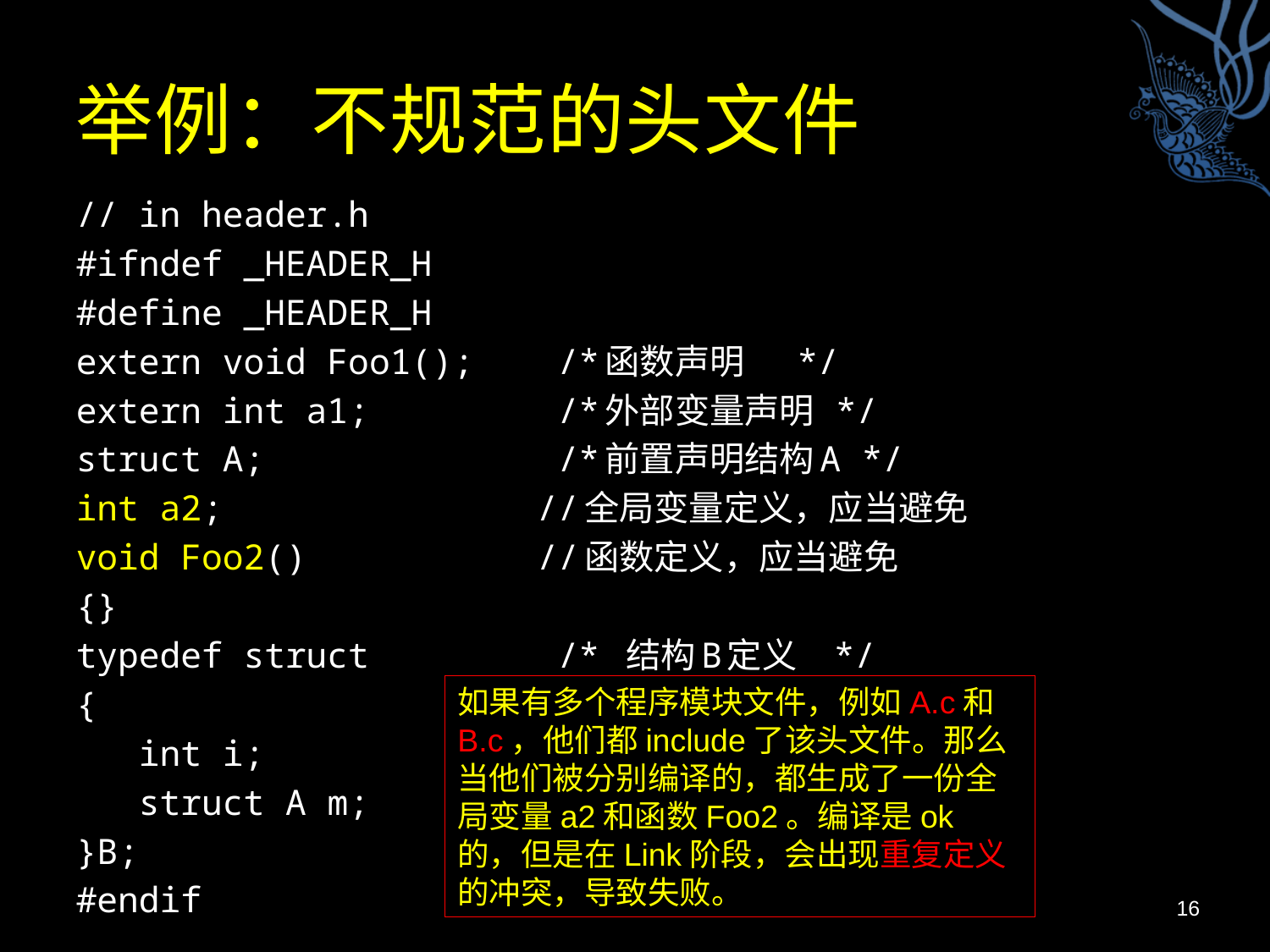

# 举例：不规范的头文件
// in header.h
#ifndef _HEADER_H
#define _HEADER_H
extern void Foo1();    /*函数声明      */
extern int a1;         /*外部变量声明  */
struct A;              /*前置声明结构A */
int a2;               //全局变量定义，应当避免
void Foo2()           //函数定义，应当避免
{}
typedef struct         /* 结构B定义    */
{
   int i;
   struct A m;
}B;
#endif
如果有多个程序模块文件，例如A.c和B.c，他们都include了该头文件。那么当他们被分别编译的，都生成了一份全局变量a2和函数Foo2。编译是ok的，但是在Link阶段，会出现重复定义的冲突，导致失败。
16